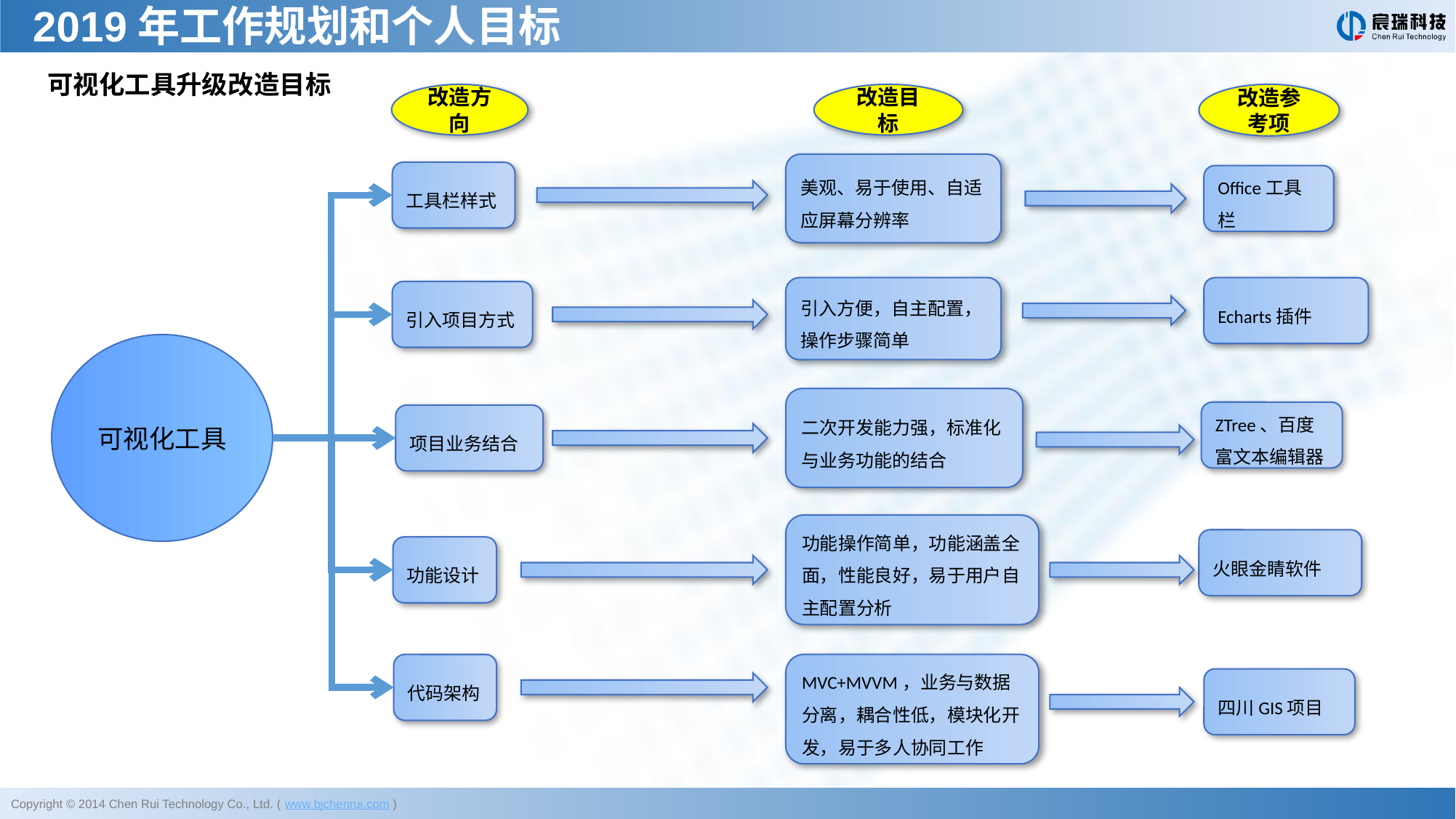

# 2019年工作规划和个人目标
可视化工具升级改造目标
改造方向
改造目标
改造参考项
美观、易于使用、自适应屏幕分辨率
工具栏样式
Office工具栏

引入方便，自主配置，操作步骤简单
Echarts插件
引入项目方式

可视化工具
二次开发能力强，标准化与业务功能的结合
ZTree、百度富文本编辑器
项目业务结合

功能操作简单，功能涵盖全面，性能良好，易于用户自主配置分析
火眼金睛软件
功能设计

MVC+MVVM，业务与数据分离，耦合性低，模块化开发，易于多人协同工作
代码架构
四川GIS项目

10